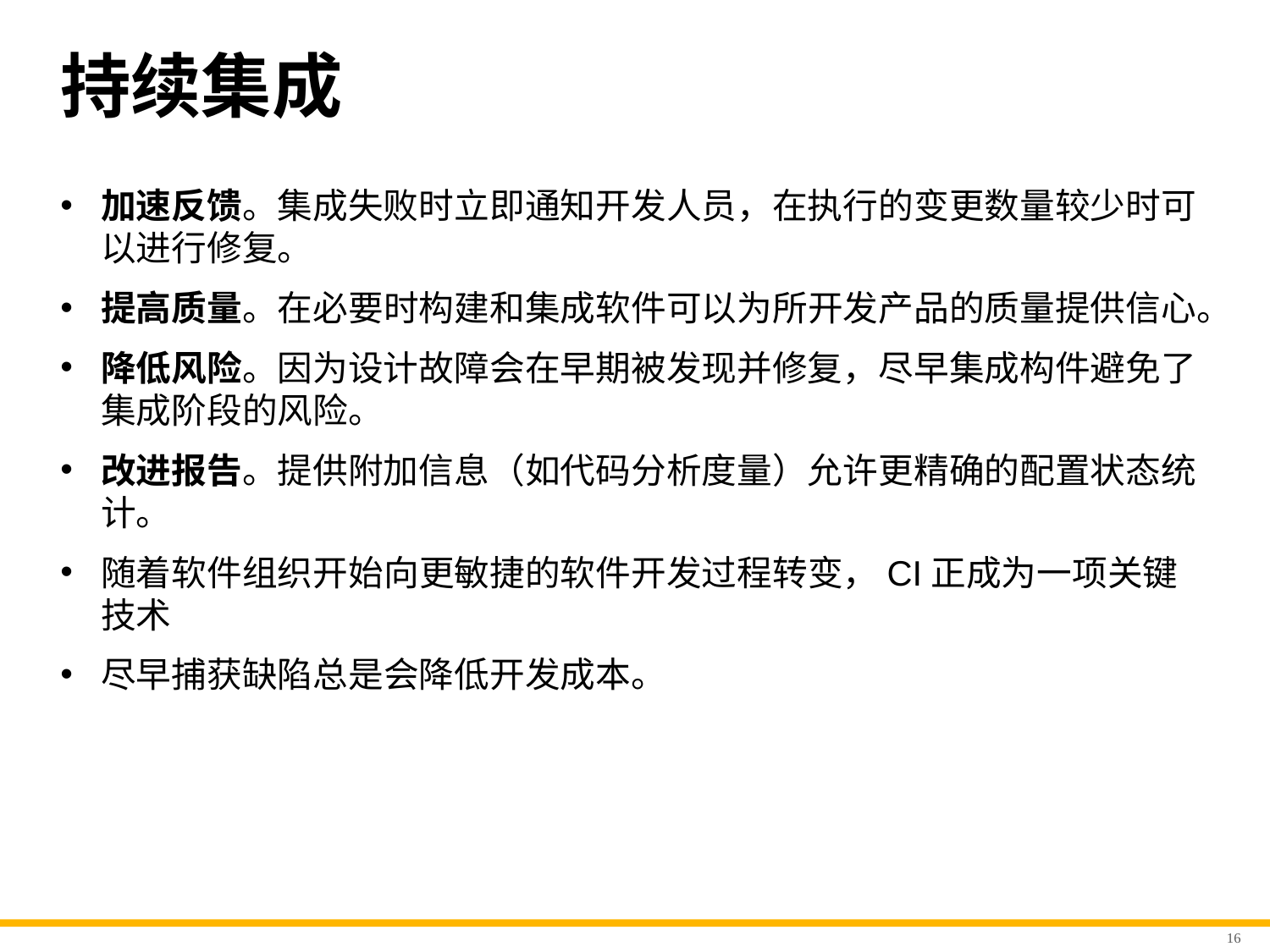

# 持续集成
加速反馈。集成失败时立即通知开发人员，在执行的变更数量较少时可以进行修复。
提高质量。在必要时构建和集成软件可以为所开发产品的质量提供信心。
降低风险。因为设计故障会在早期被发现并修复，尽早集成构件避免了集成阶段的风险。
改进报告。提供附加信息（如代码分析度量）允许更精确的配置状态统计。
随着软件组织开始向更敏捷的软件开发过程转变，CI正成为一项关键技术
尽早捕获缺陷总是会降低开发成本。
16